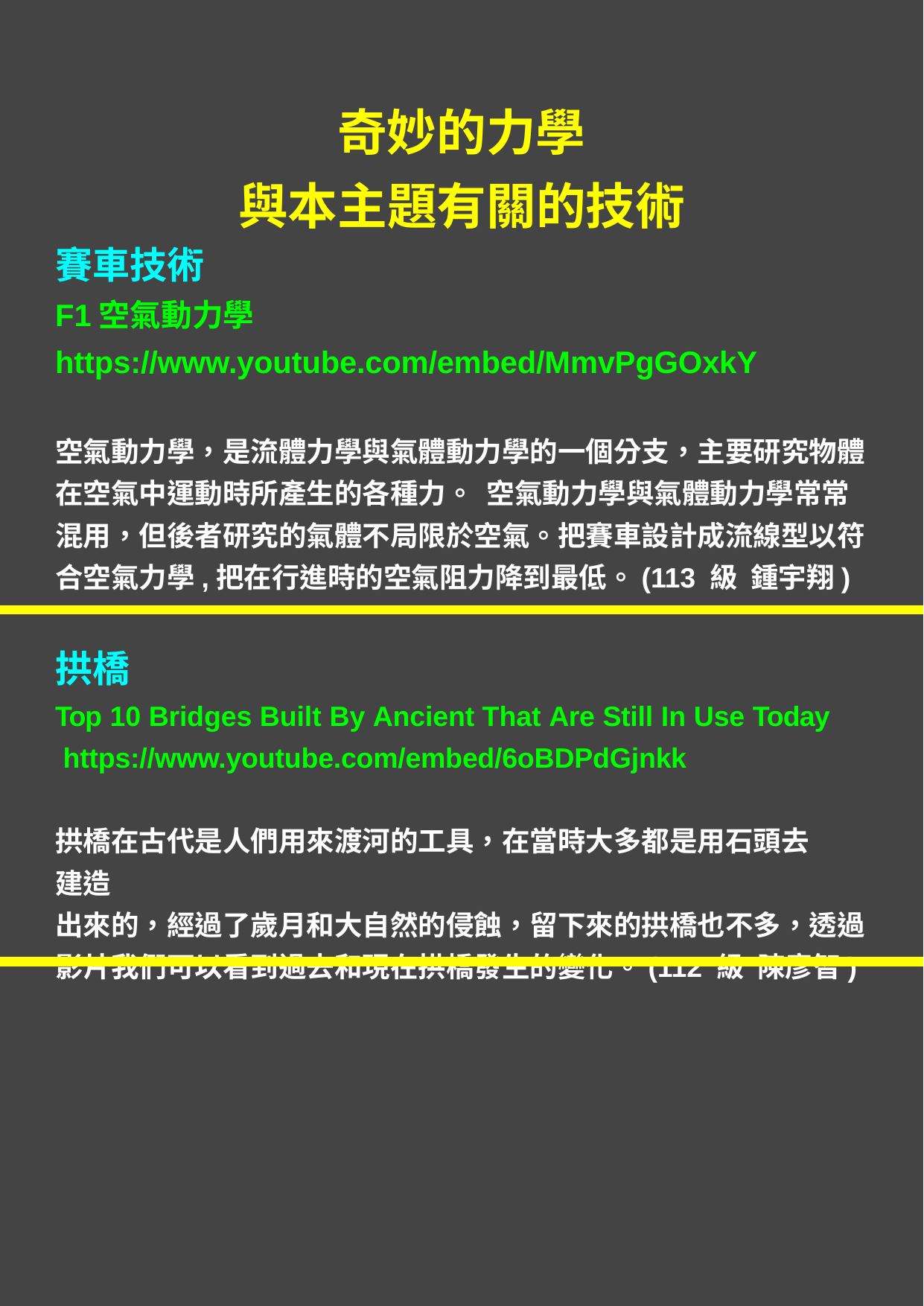

奇妙的力學
與本主題有關的技術
賽車技術
F1空氣動力學
https://www.youtube.com/embed/MmvPgGOxkY

空氣動力學，是流體力學與氣體動力學的一個分支，主要研究物體 在空氣中運動時所產生的各種力。 空氣動力學與氣體動力學常常 混用，但後者研究的氣體不局限於空氣。把賽車設計成流線型以符 合空氣力學,把在行進時的空氣阻力降到最低。(113 級 鍾宇翔)

拱橋
Top 10 Bridges Built By Ancient That Are Still In Use Today  https://www.youtube.com/embed/6oBDPdGjnkk

拱橋在古代是人們用來渡河的工具，在當時大多都是用石頭去建造
出來的，經過了歲月和大自然的侵蝕，留下來的拱橋也不多，透過 影片我們可以看到過去和現在拱橋發生的變化。(112 級 陳彥智)